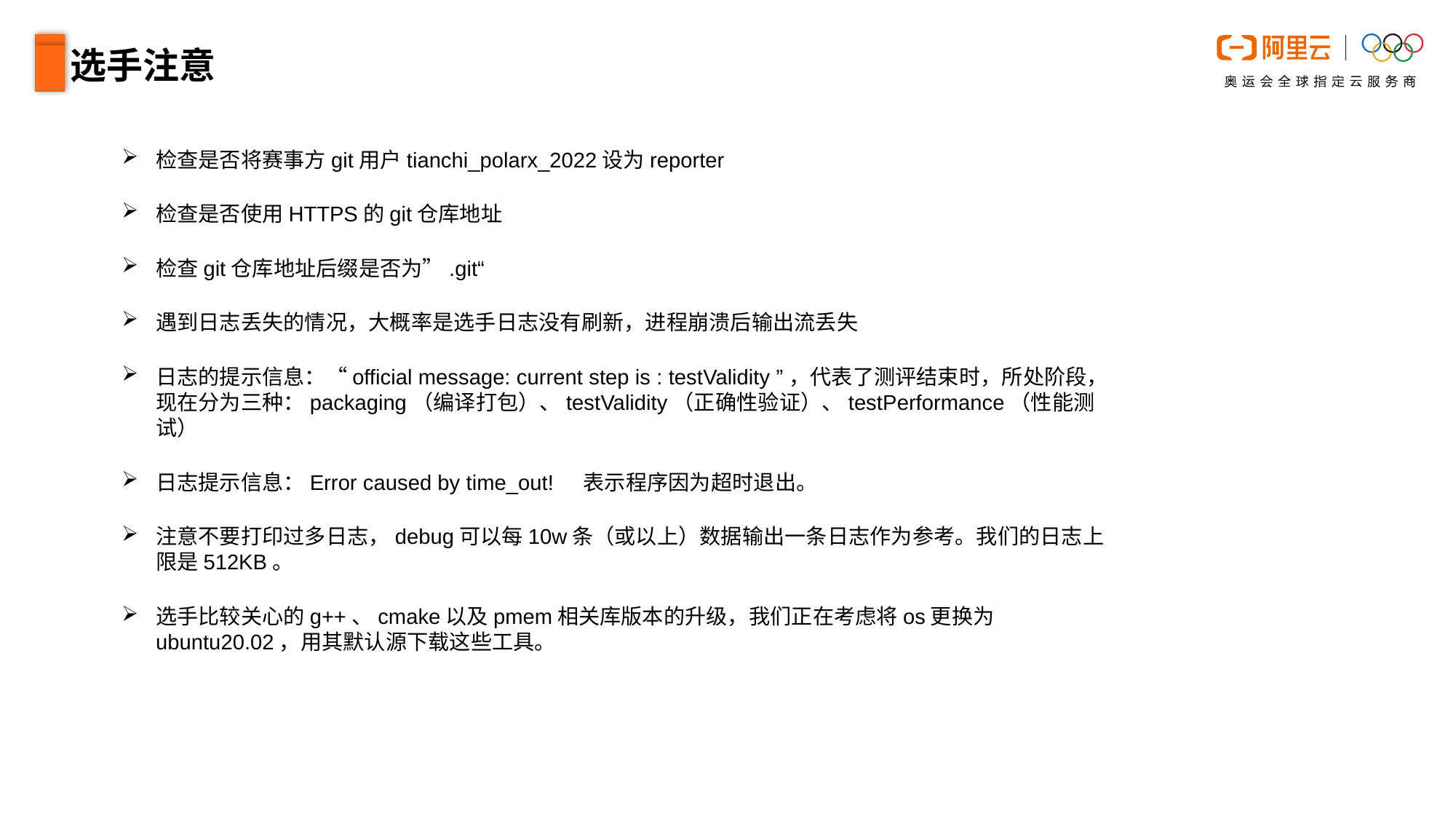

E6636BC20180234D78A0072836F0BC9032B9B20C109CDB50ACD98F3EB1E42B59FB4CBC384169FB0822692C083846D6EB8519218A41D0ABC11BBFC2207D3E14D324FCBDAD0E21E4D754D22B07689248932FF4E0C77CD952C4A8AB419E0E39DC08D9962D966E3

选手注意
检查是否将赛事方git用户tianchi_polarx_2022设为reporter
检查是否使用HTTPS的git仓库地址
检查git仓库地址后缀是否为”.git“
遇到日志丢失的情况，大概率是选手日志没有刷新，进程崩溃后输出流丢失
日志的提示信息：“official message: current step is : testValidity ”，代表了测评结束时，所处阶段，现在分为三种：packaging（编译打包）、testValidity（正确性验证）、testPerformance（性能测试）
日志提示信息：Error caused by time_out!    表示程序因为超时退出。
注意不要打印过多日志，debug可以每10w条（或以上）数据输出一条日志作为参考。我们的日志上限是512KB。
选手比较关心的g++、cmake以及pmem相关库版本的升级，我们正在考虑将os更换为ubuntu20.02，用其默认源下载这些工具。